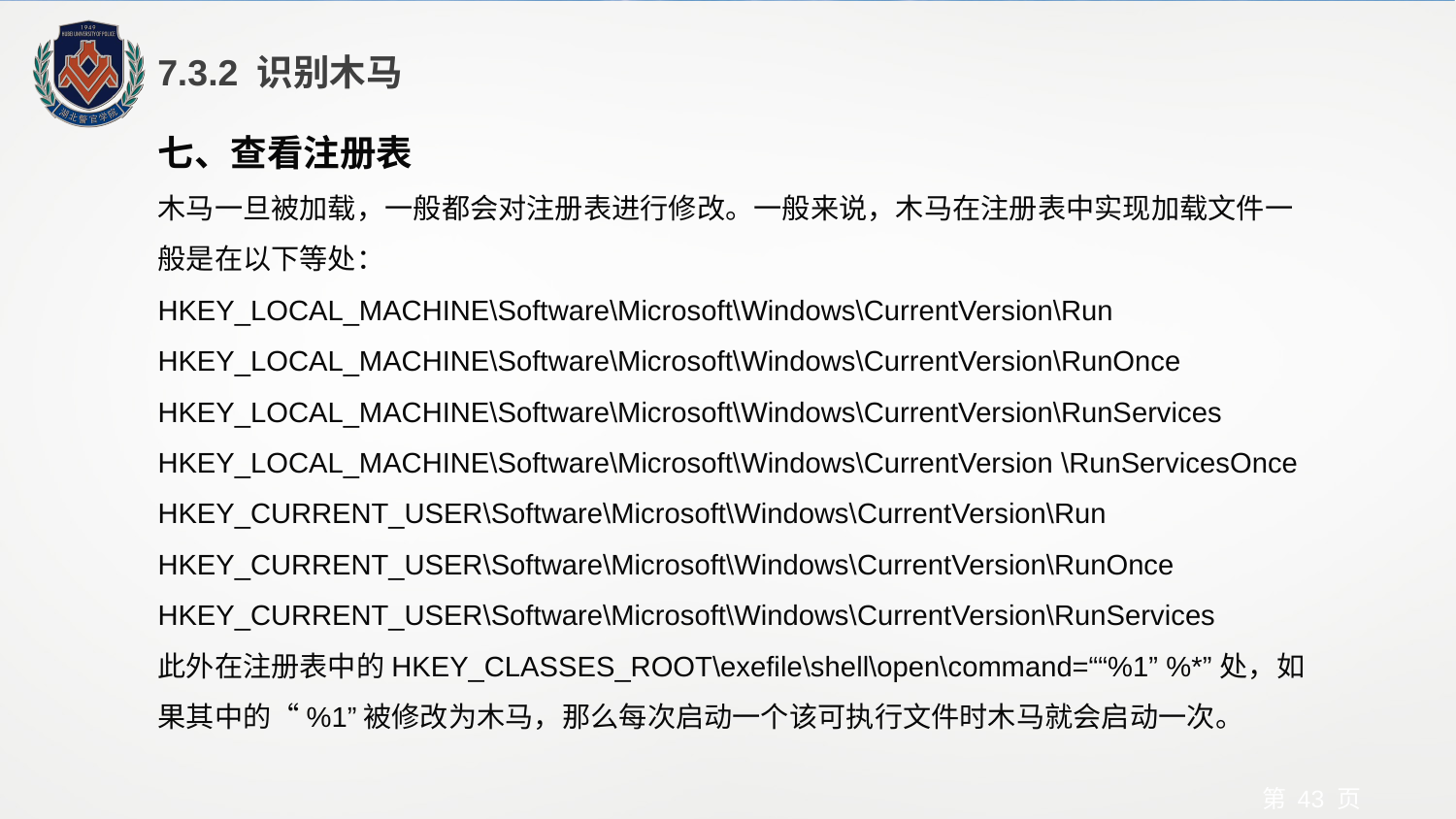

7.3.2 识别木马
七、查看注册表
木马一旦被加载，一般都会对注册表进行修改。一般来说，木马在注册表中实现加载文件一般是在以下等处：
HKEY_LOCAL_MACHINE\Software\Microsoft\Windows\CurrentVersion\Run
HKEY_LOCAL_MACHINE\Software\Microsoft\Windows\CurrentVersion\RunOnce
HKEY_LOCAL_MACHINE\Software\Microsoft\Windows\CurrentVersion\RunServices
HKEY_LOCAL_MACHINE\Software\Microsoft\Windows\CurrentVersion \RunServicesOnce
HKEY_CURRENT_USER\Software\Microsoft\Windows\CurrentVersion\Run
HKEY_CURRENT_USER\Software\Microsoft\Windows\CurrentVersion\RunOnce
HKEY_CURRENT_USER\Software\Microsoft\Windows\CurrentVersion\RunServices
此外在注册表中的HKEY_CLASSES_ROOT\exefile\shell\open\command=““%1” %*”处，如果其中的“%1”被修改为木马，那么每次启动一个该可执行文件时木马就会启动一次。